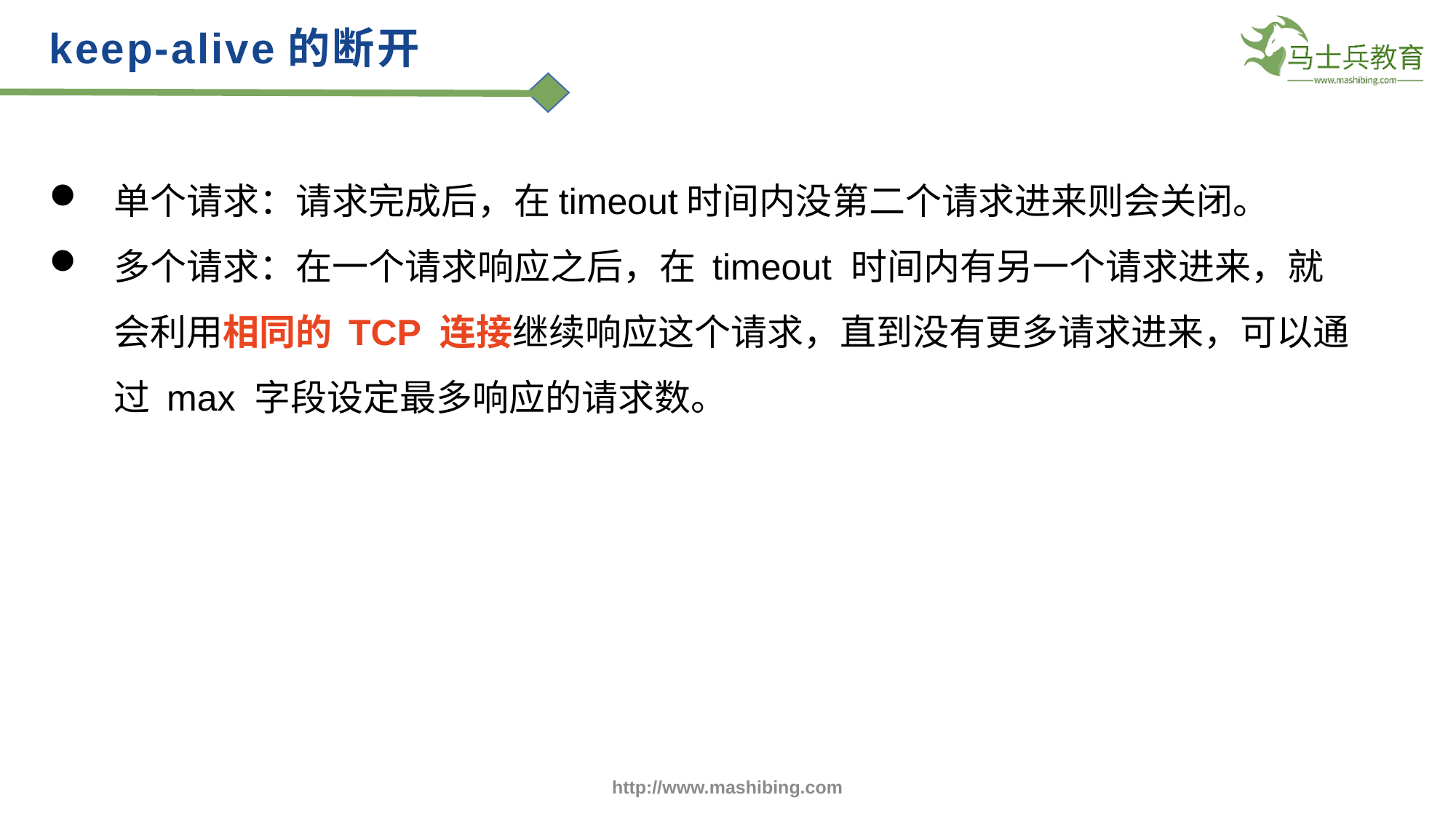

keep-alive的断开

单个请求：请求完成后，在timeout时间内没第二个请求进来则会关闭。
多个请求：在一个请求响应之后，在 timeout 时间内有另一个请求进来，就会利用相同的 TCP 连接继续响应这个请求，直到没有更多请求进来，可以通过 max 字段设定最多响应的请求数。